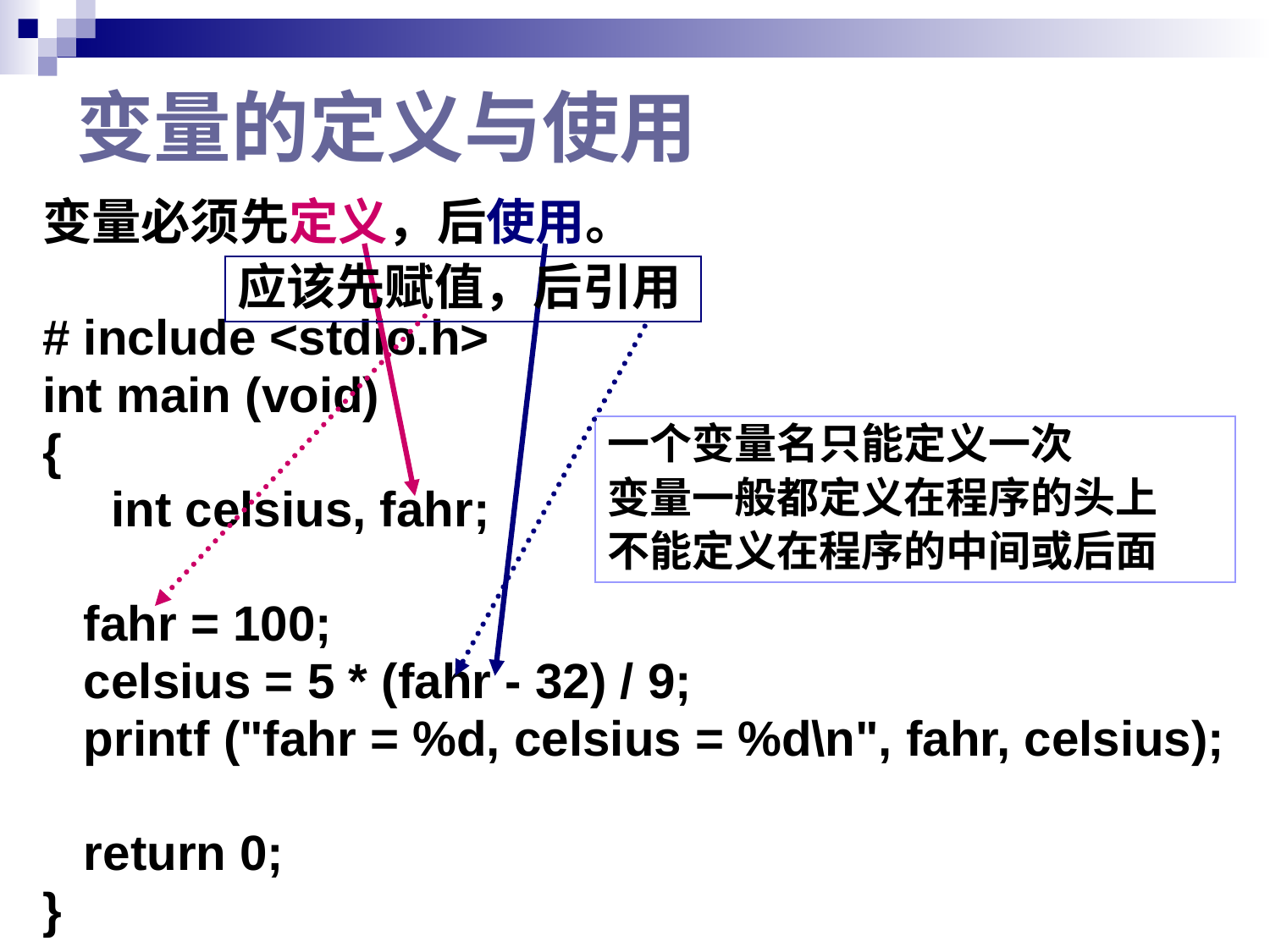

# 变量的定义与使用
变量必须先定义，后使用。

# include <stdio.h>
int main (void)
{
     int celsius, fahr;

   fahr = 100;
   celsius = 5 * (fahr - 32) / 9;
   printf ("fahr = %d, celsius = %d\n", fahr, celsius);

   return 0;
}

应该先赋值，后引用

一个变量名只能定义一次
变量一般都定义在程序的头上
不能定义在程序的中间或后面